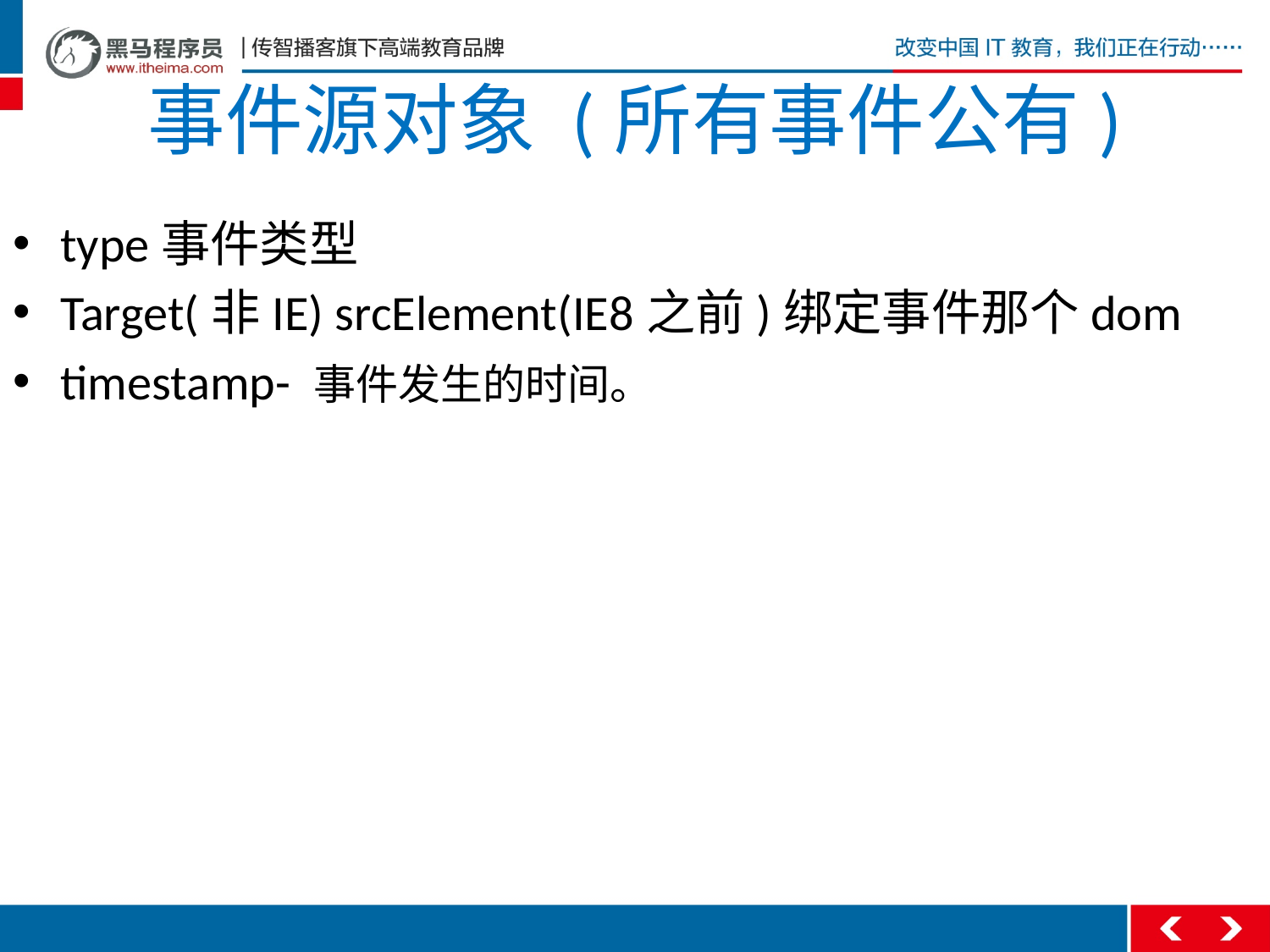

# 事件源对象 (所有事件公有)
type事件类型
Target(非IE) srcElement(IE8之前)绑定事件那个dom
timestamp- 事件发生的时间。